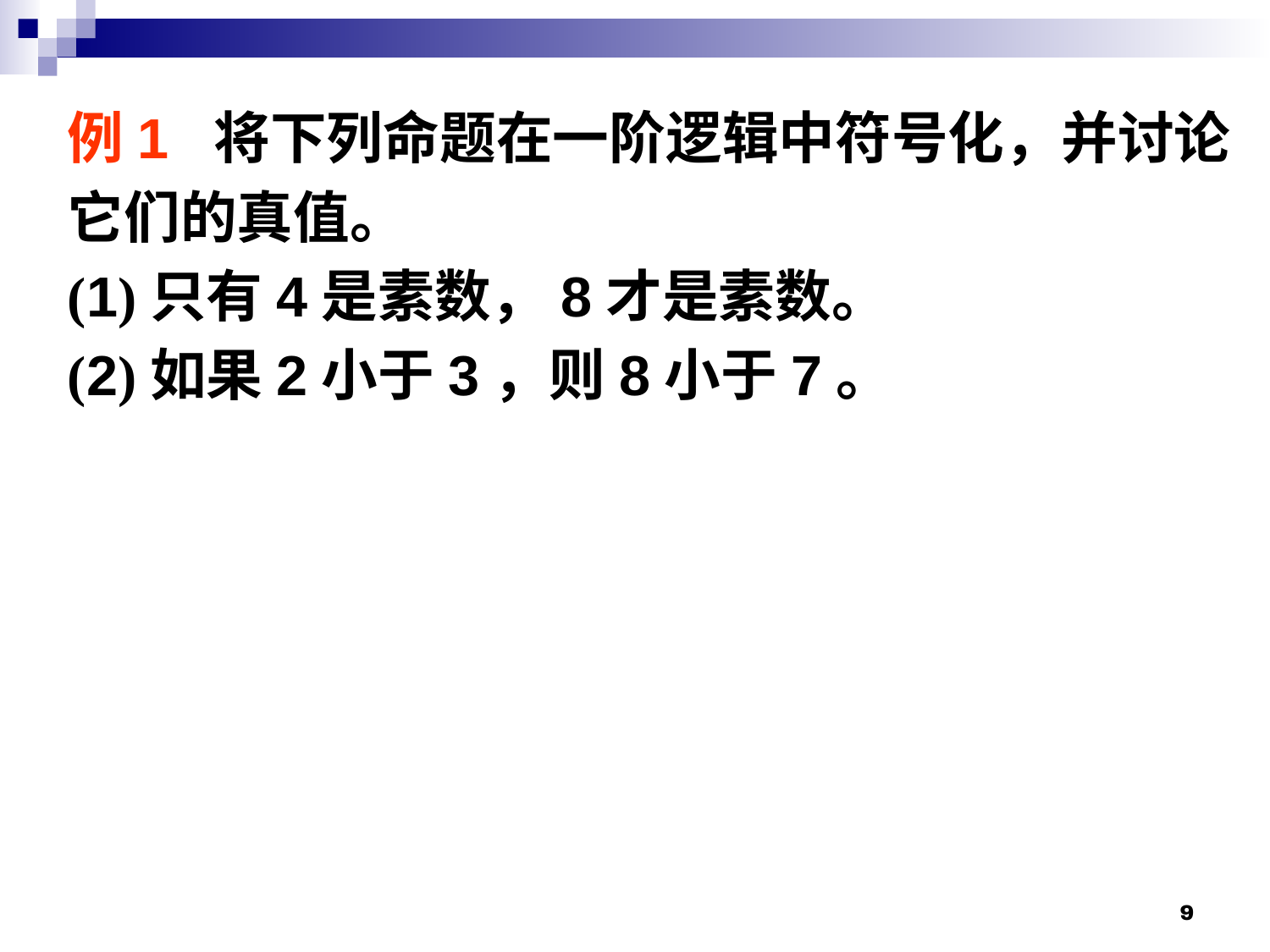

例1  将下列命题在一阶逻辑中符号化，并讨论
它们的真值。
(1)只有4是素数，8才是素数。
(2)如果2小于3，则8小于7。

9